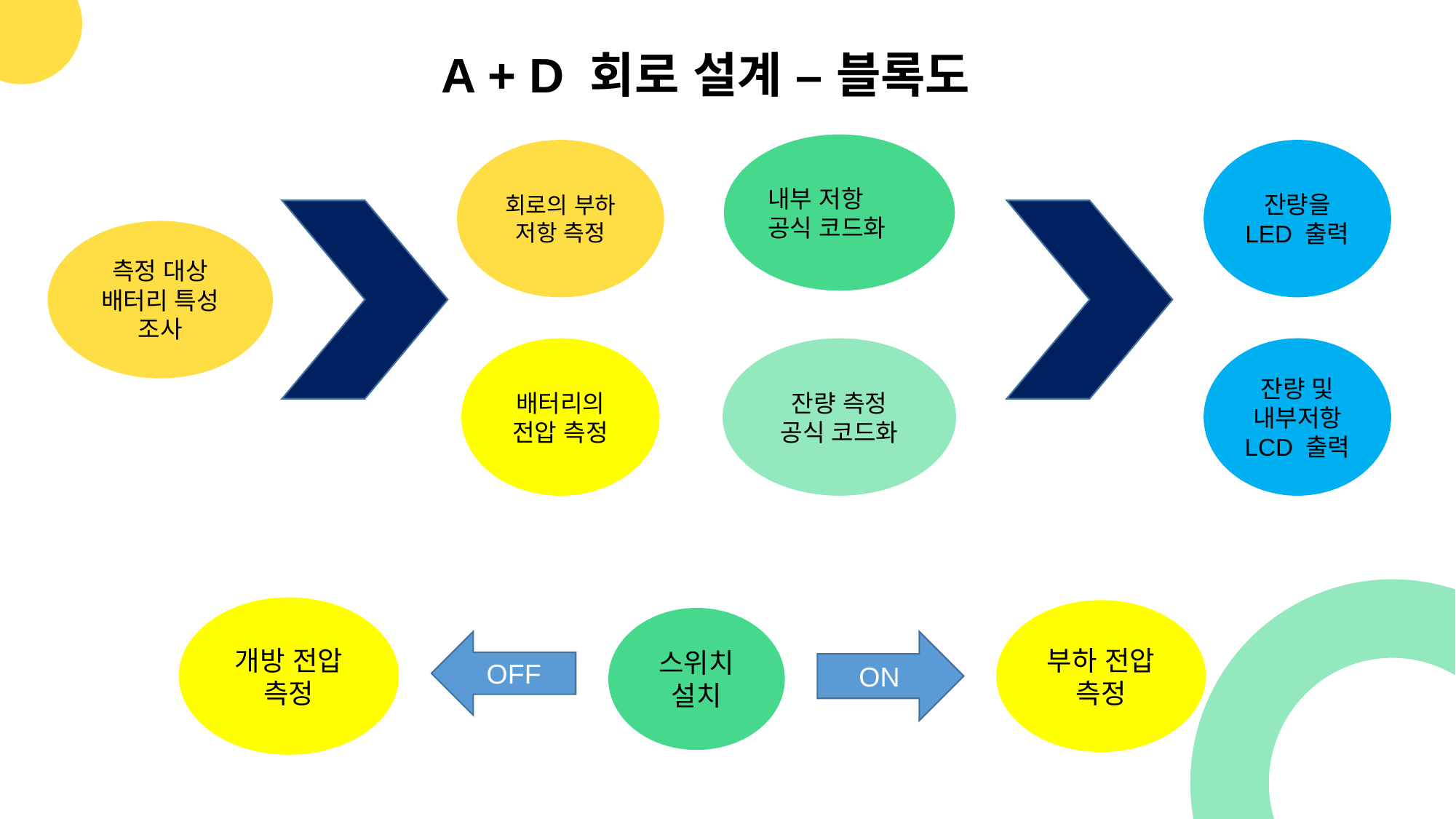

A + D 회로 설계 – 블록도
내부 저항 공식 코드화
회로의 부하 저항 측정
잔량을 LED 출력

측정 대상 배터리 특성 조사
배터리의 전압 측정
잔량 및 내부저항
LCD 출력
잔량 측정 공식 코드화

개방 전압 측정
부하 전압 측정
스위치 설치
OFF
ON